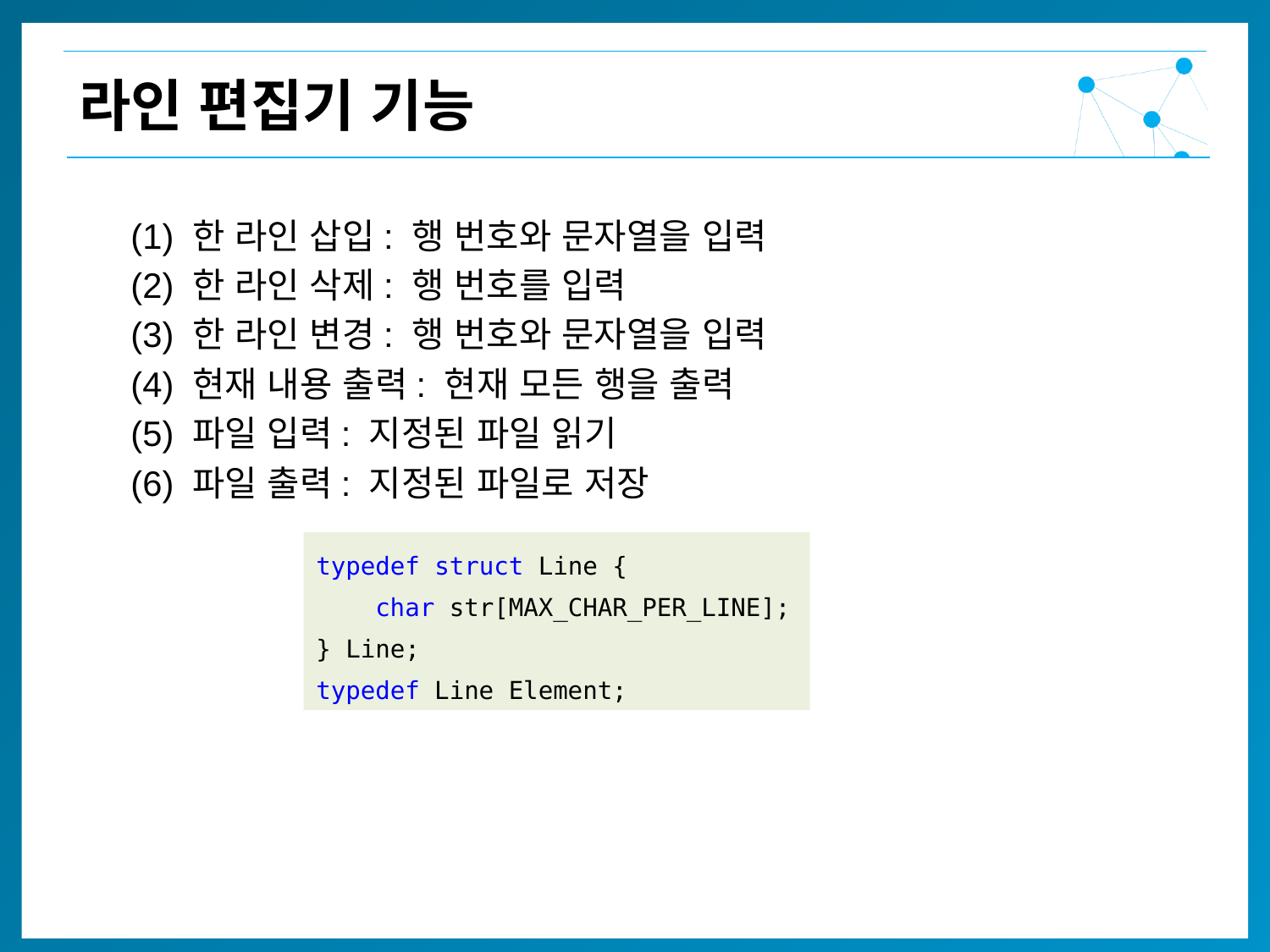

라인 편집기 기능
(1) 한 라인 삽입: 행 번호와 문자열을 입력
(2) 한 라인 삭제: 행 번호를 입력
(3) 한 라인 변경: 행 번호와 문자열을 입력
(4) 현재 내용 출력: 현재 모든 행을 출력
(5) 파일 입력: 지정된 파일 읽기
(6) 파일 출력: 지정된 파일로 저장
typedef struct Line {
    char str[MAX_CHAR_PER_LINE];
} Line;
typedef Line Element;